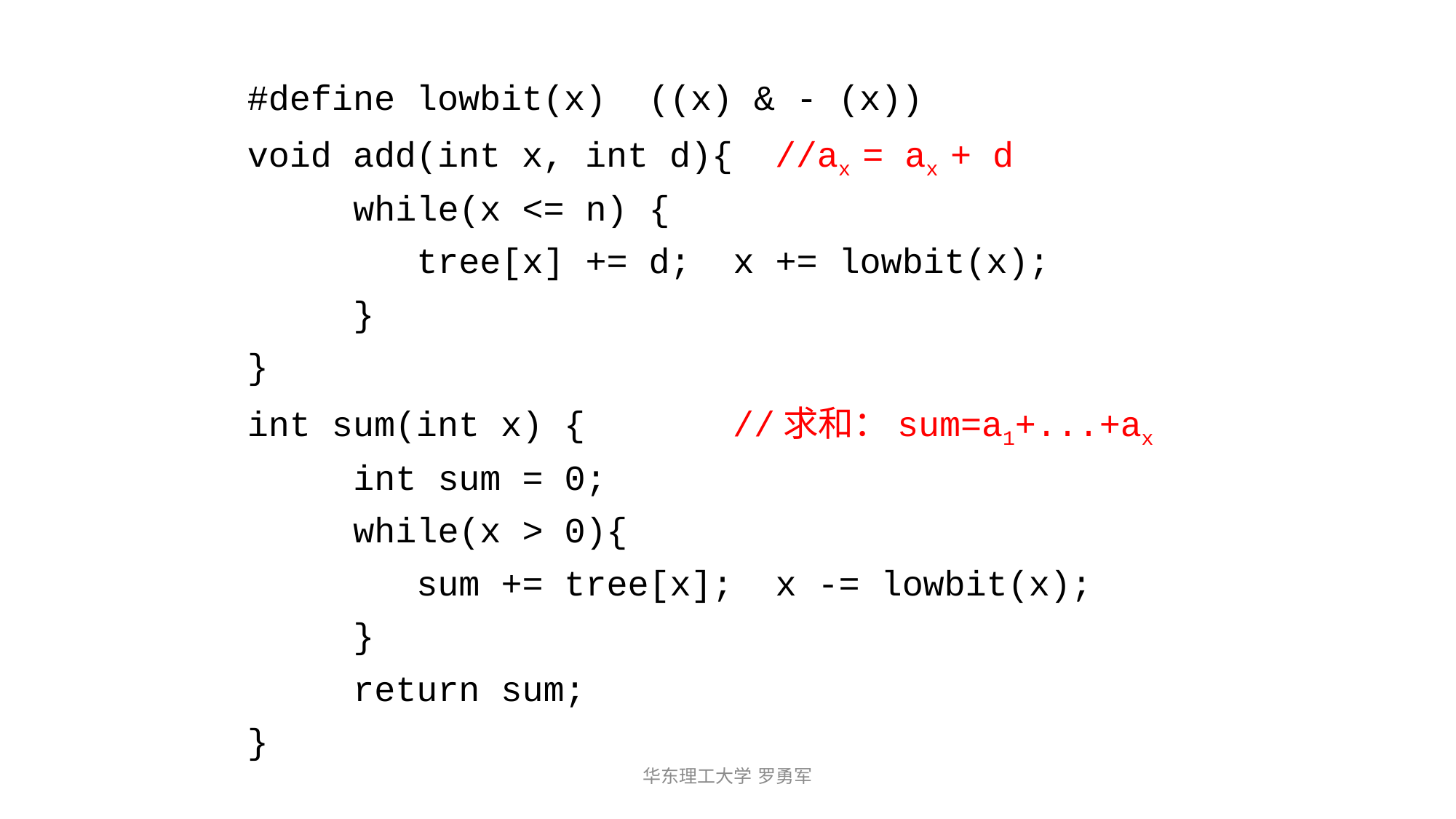

#define lowbit(x)  ((x) & - (x))
void add(int x, int d){  //ax = ax + d
	while(x <= n) {
	   tree[x] += d;  x += lowbit(x);
	}
}
int sum(int x) {       //求和：sum=a1+...+ax
	int sum = 0;
	while(x > 0){
	   sum += tree[x];  x -= lowbit(x);
	}
	return sum;
}
华东理工大学 罗勇军